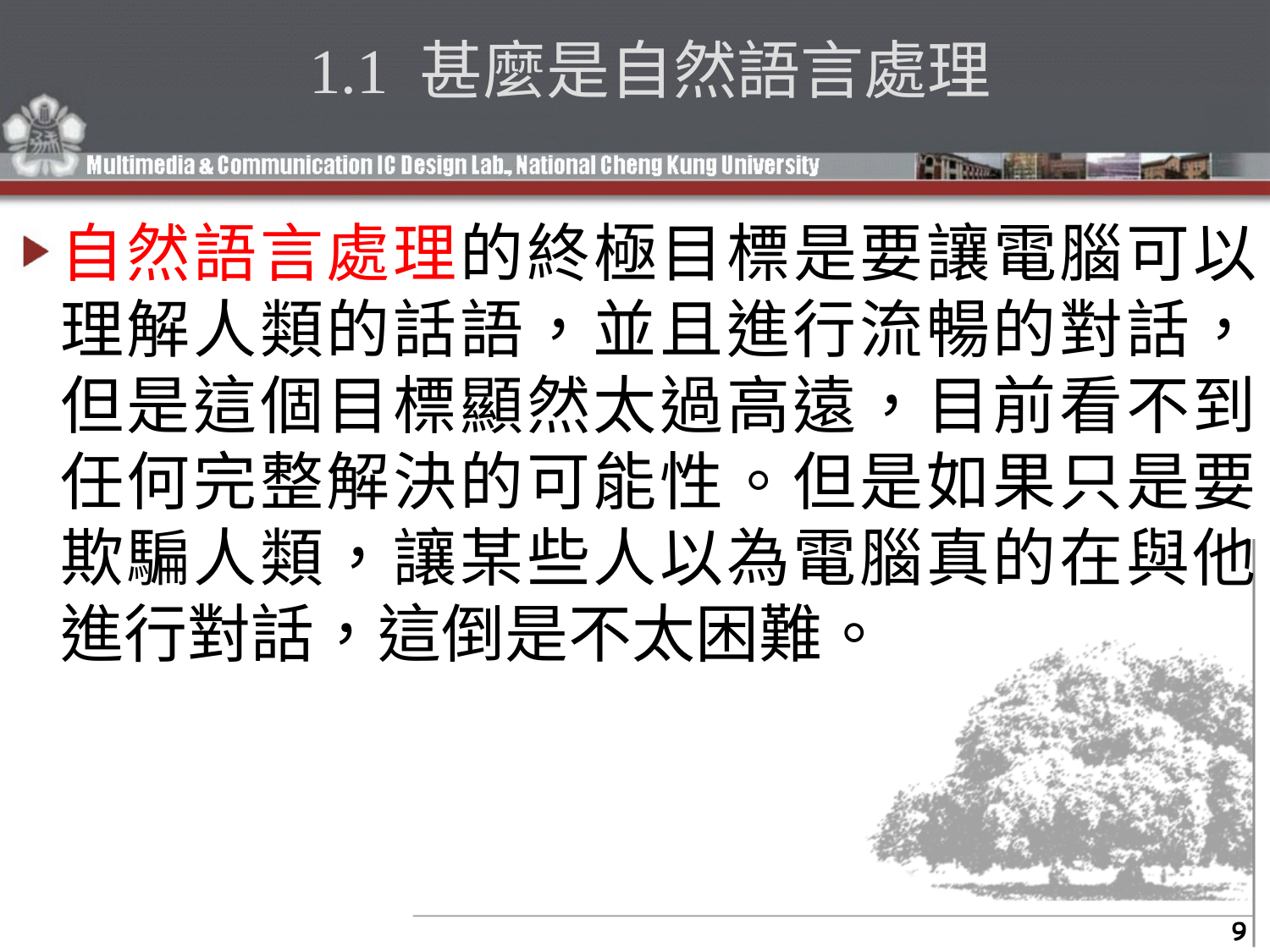

# 1.1 甚麼是自然語言處理
自然語言處理的終極目標是要讓電腦可以理解人類的話語，並且進行流暢的對話，但是這個目標顯然太過高遠，目前看不到任何完整解決的可能性。但是如果只是要欺騙人類，讓某些人以為電腦真的在與他進行對話，這倒是不太困難。
9